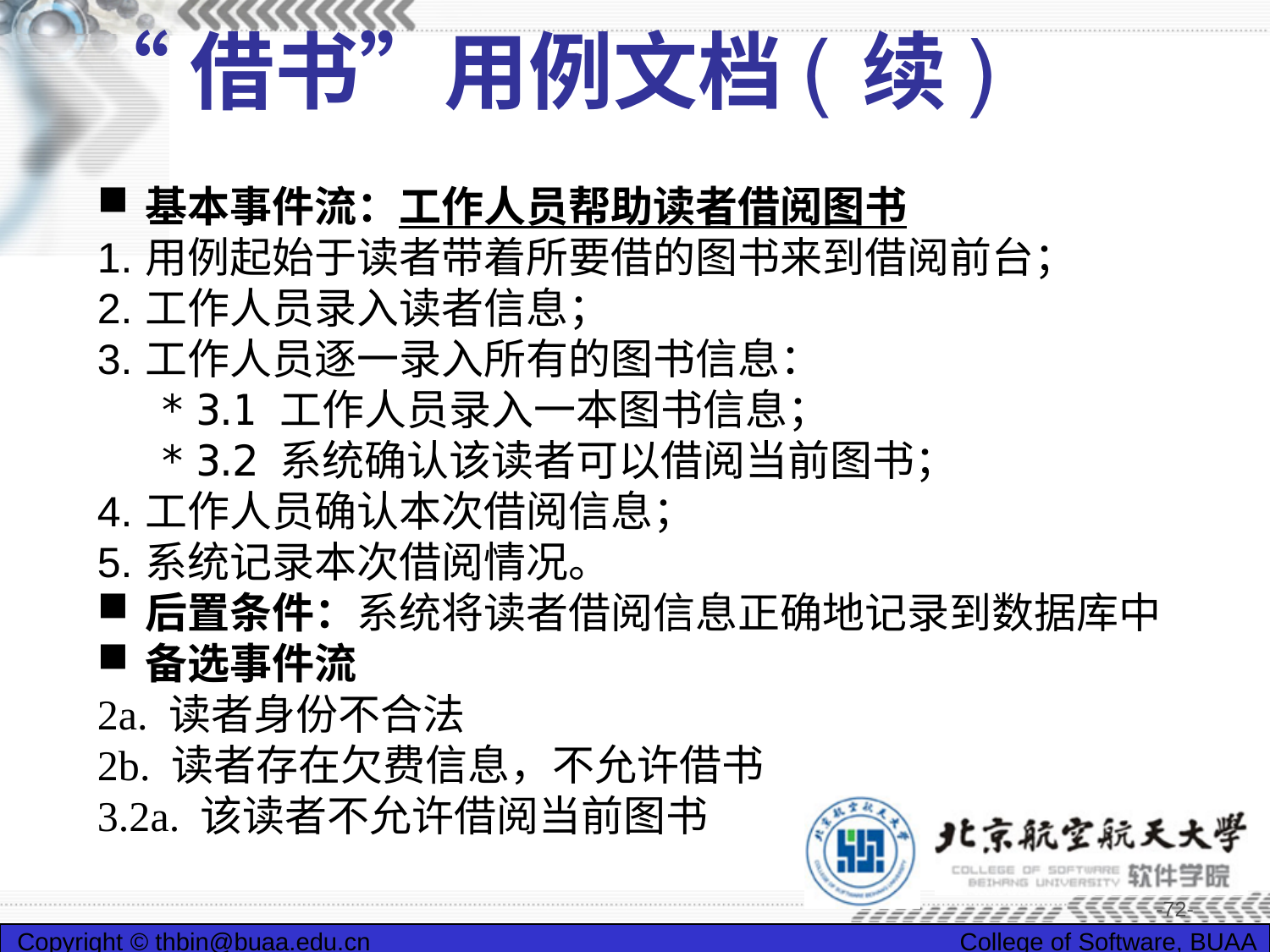

# “借书”用例文档(续)
基本事件流：工作人员帮助读者借阅图书
用例起始于读者带着所要借的图书来到借阅前台；
工作人员录入读者信息；
工作人员逐一录入所有的图书信息：
* 3.1 工作人员录入一本图书信息；
* 3.2 系统确认该读者可以借阅当前图书；
工作人员确认本次借阅信息；
系统记录本次借阅情况。
后置条件：系统将读者借阅信息正确地记录到数据库中
备选事件流
2a. 读者身份不合法
2b. 读者存在欠费信息，不允许借书
3.2a. 该读者不允许借阅当前图书
-72-